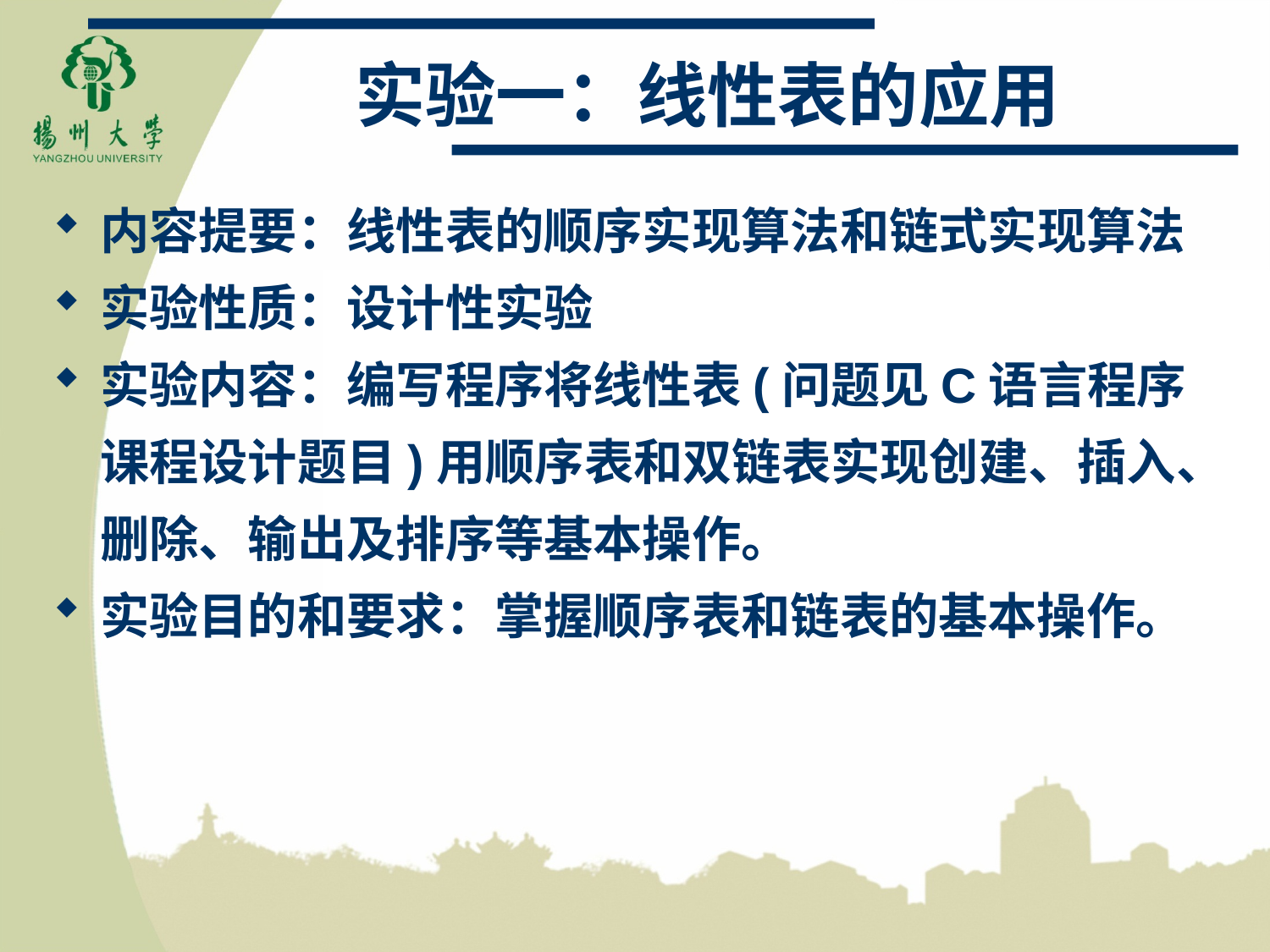

# 实验一：线性表的应用
内容提要：线性表的顺序实现算法和链式实现算法
实验性质：设计性实验
实验内容：编写程序将线性表(问题见C语言程序课程设计题目)用顺序表和双链表实现创建、插入、删除、输出及排序等基本操作。
实验目的和要求：掌握顺序表和链表的基本操作。